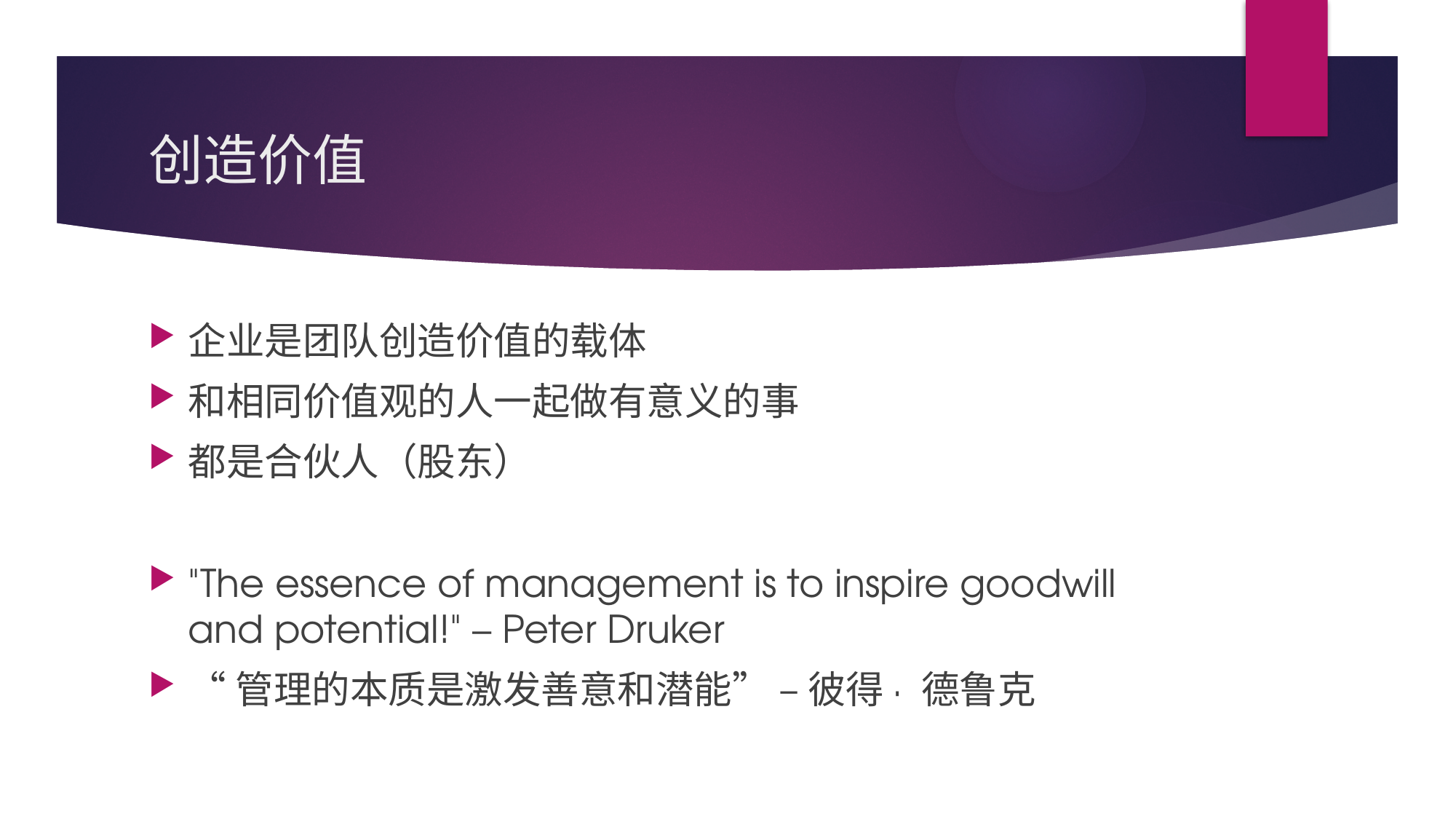

# 创造价值
企业是团队创造价值的载体
和相同价值观的人一起做有意义的事
都是合伙人（股东）

"The essence of management is to inspire goodwill and potential!" – Peter Druker
“管理的本质是激发善意和潜能” – 彼得· 德鲁克